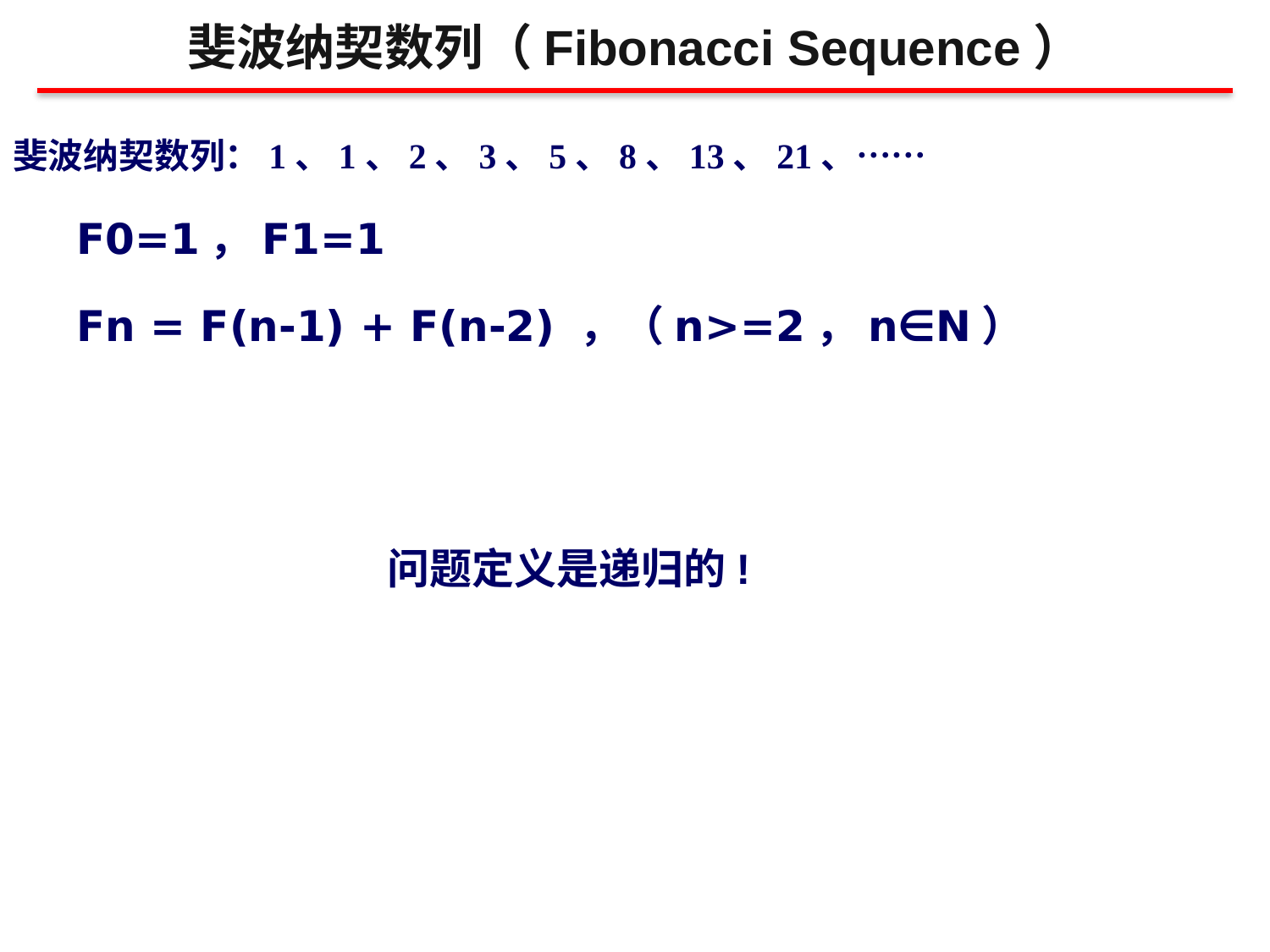

斐波纳契数列（Fibonacci Sequence）
斐波纳契数列：1、1、2、3、5、8、13、21、……
F0=1，F1=1
Fn = F(n-1) + F(n-2) ，（n>=2，n∈N）
问题定义是递归的!